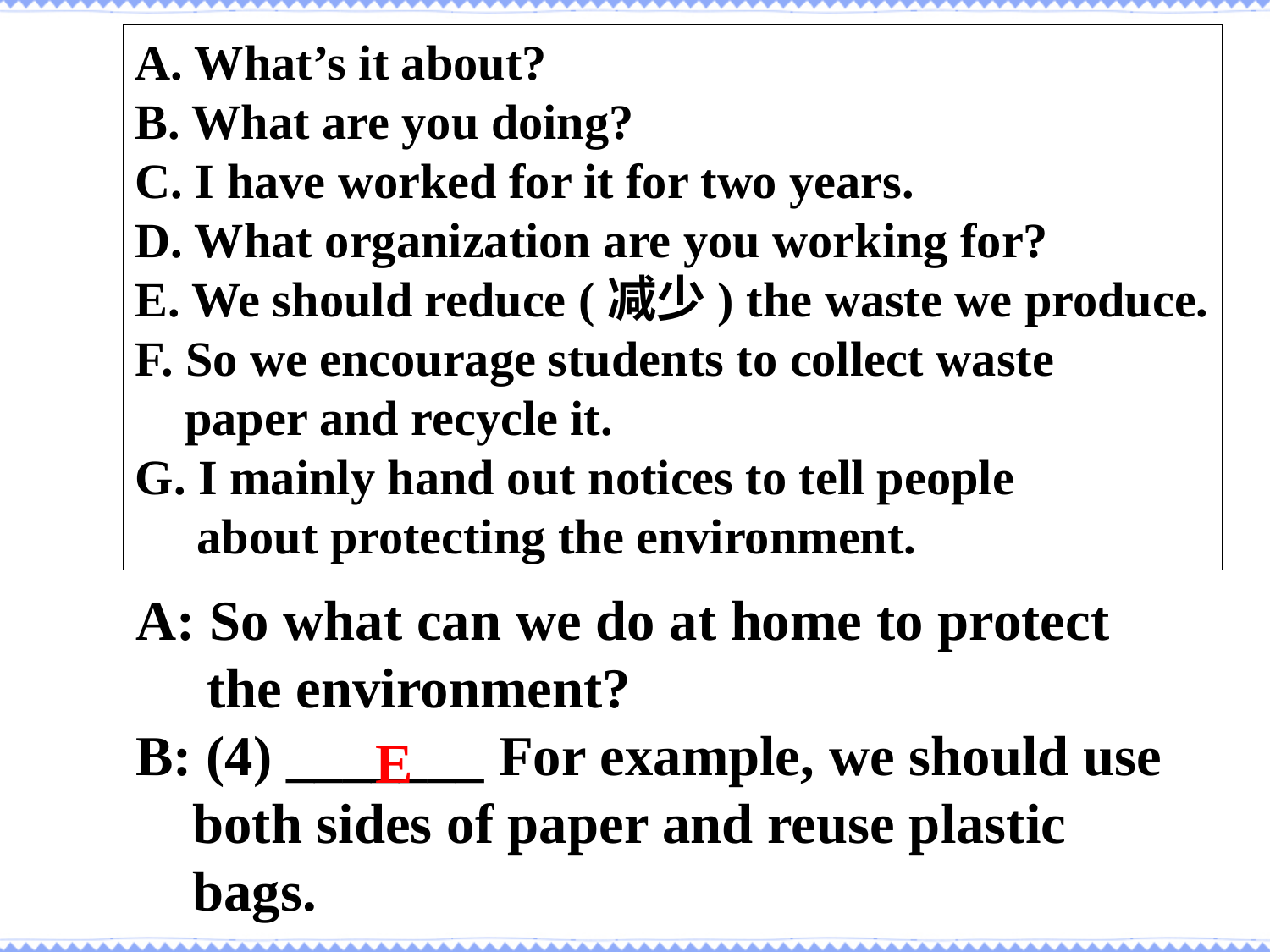

A. What’s it about?
B. What are you doing?
C. I have worked for it for two years.
D. What organization are you working for?
E. We should reduce (减少) the waste we produce.
F. So we encourage students to collect waste
    paper and recycle it.
G. I mainly hand out notices to tell people
     about protecting the environment.
A: So what can we do at home to protect
     the environment?
B: (4) _______ For example, we should use
    both sides of paper and reuse plastic
    bags.
E